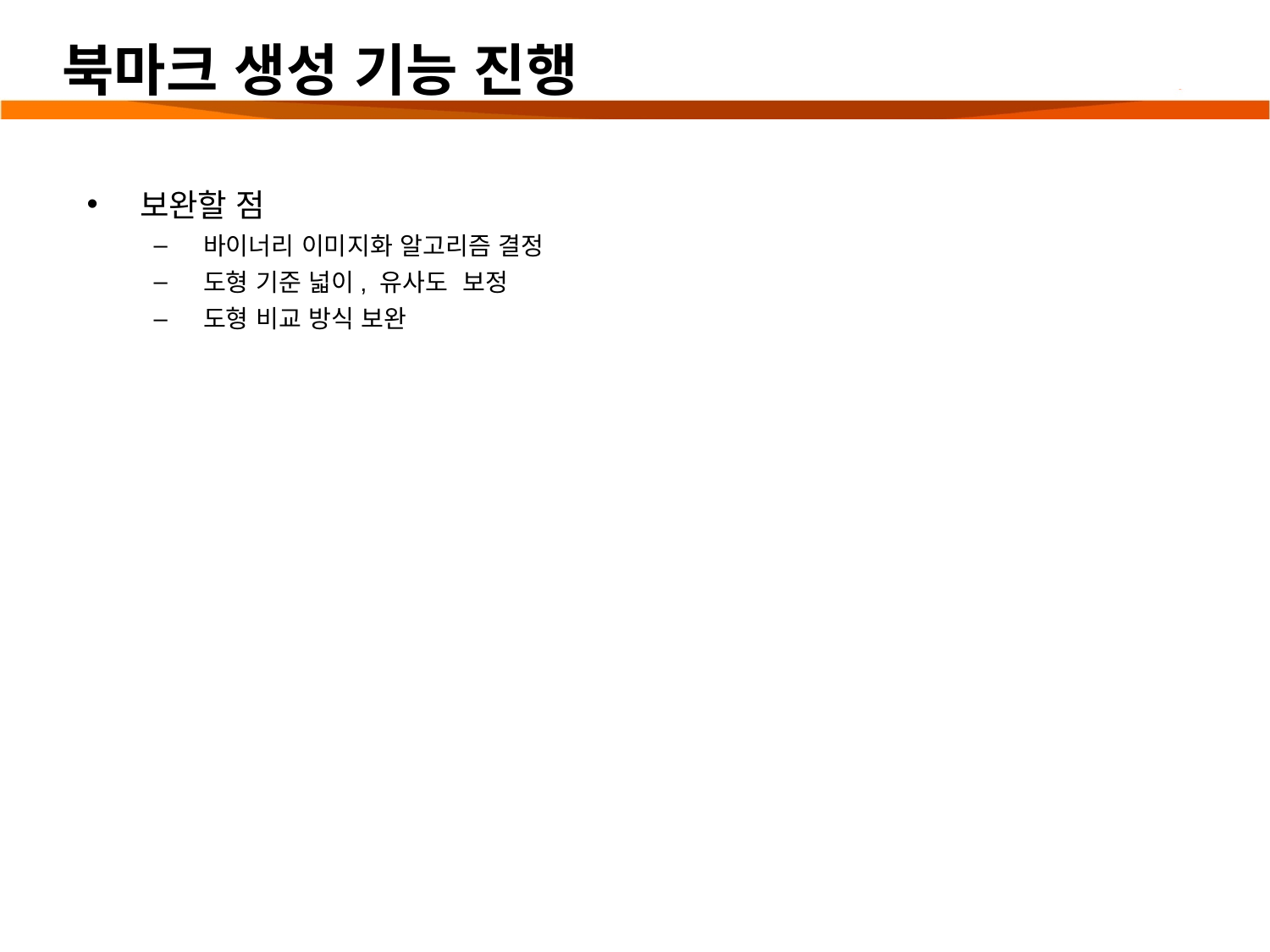

# 북마크 생성 기능 진행
보완할 점
바이너리 이미지화 알고리즘 결정
도형 기준 넓이, 유사도  보정
도형 비교 방식 보완